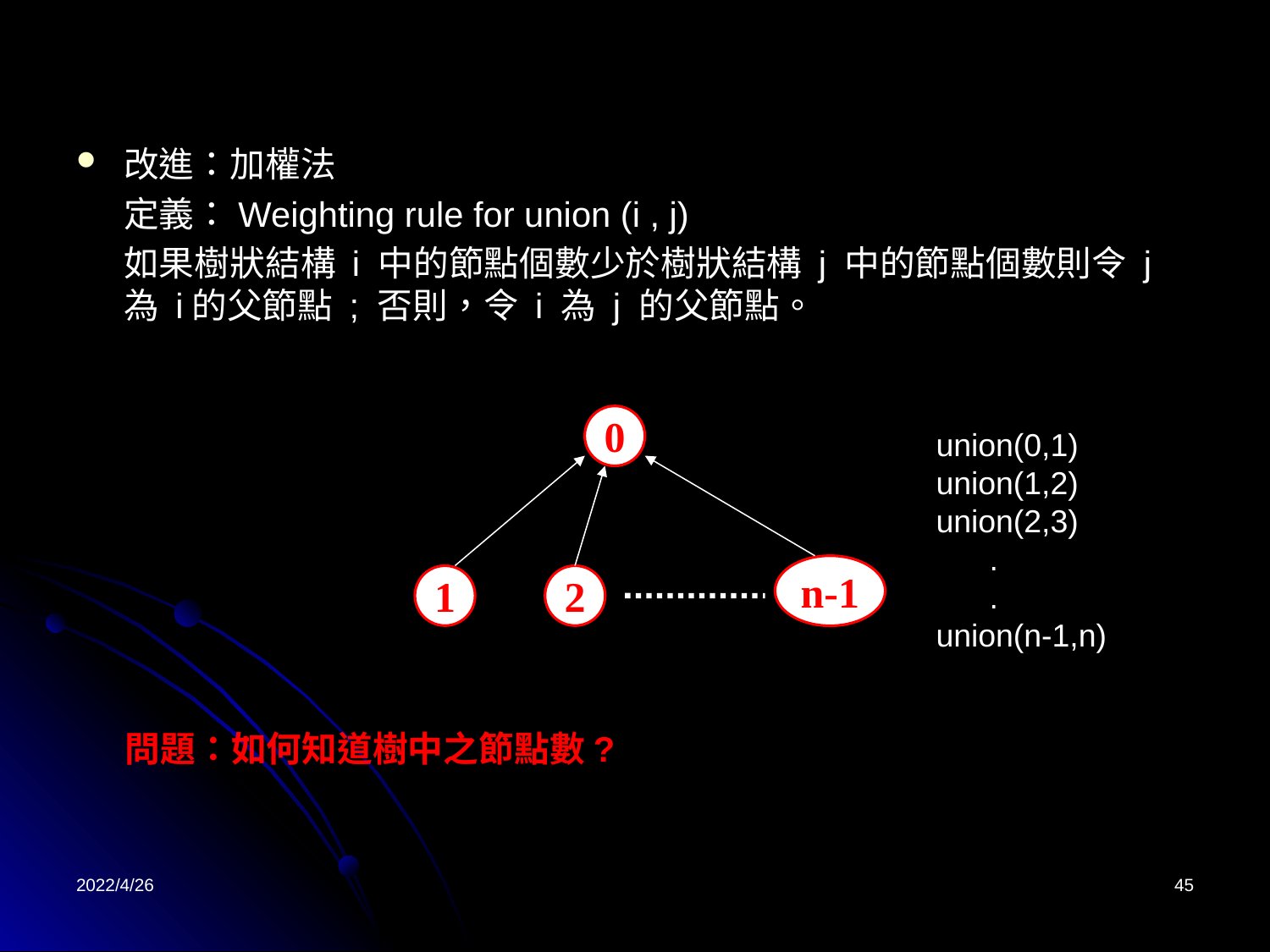

改進：加權法
     定義：Weighting rule for union (i , j)
     如果樹狀結構 i 中的節點個數少於樹狀結構 j 中的節點個數則令 j 為 i的父節點 ; 否則，令 i 為 j 的父節點。
0

n-1
1
2

union(0,1)
union(1,2)
union(2,3)
      .
      .
union(n-1,n)
問題：如何知道樹中之節點數?
2022/4/26
45